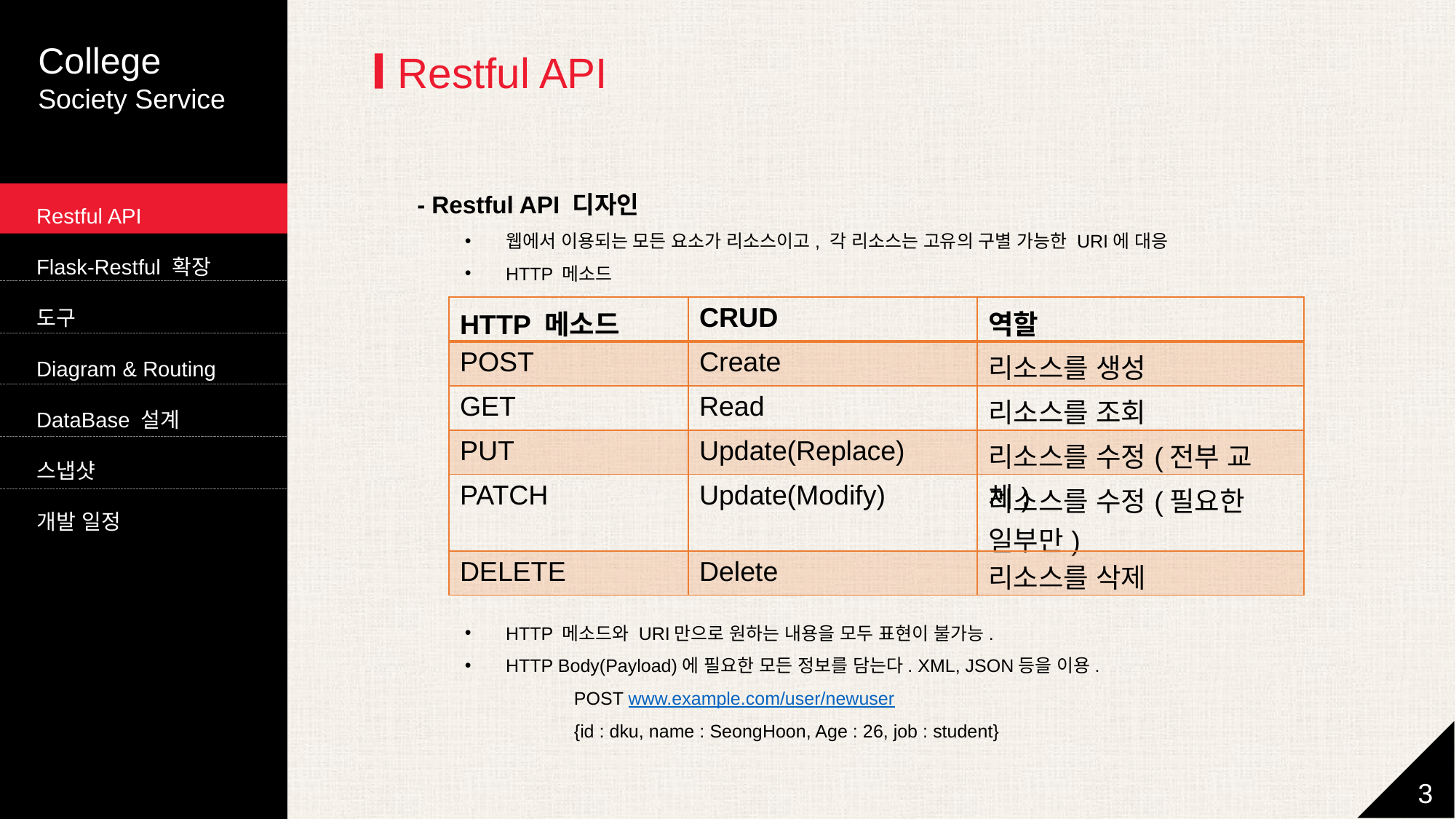

College
Society Service
Restful API

 - Restful API 디자인
웹에서 이용되는 모든 요소가 리소스이고, 각 리소스는 고유의 구별 가능한 URI에 대응
HTTP 메소드

HTTP 메소드와 URI만으로 원하는 내용을 모두 표현이 불가능.
HTTP Body(Payload)에 필요한 모든 정보를 담는다. XML, JSON등을 이용.
	POST www.example.com/user/newuser
	{id : dku, name : SeongHoon, Age : 26, job : student}

Restful API
Flask-Restful 확장
도구
Diagram & Routing
DataBase 설계
스냅샷
개발 일정

| HTTP 메소드 | CRUD | 역할 |
| --- | --- | --- |
| POST | Create | 리소스를 생성 |
| GET | Read | 리소스를 조회 |
| PUT | Update(Replace) | 리소스를 수정(전부 교체) |
| PATCH | Update(Modify) | 리소스를 수정(필요한 일부만) |
| DELETE | Delete | 리소스를 삭제 |

3